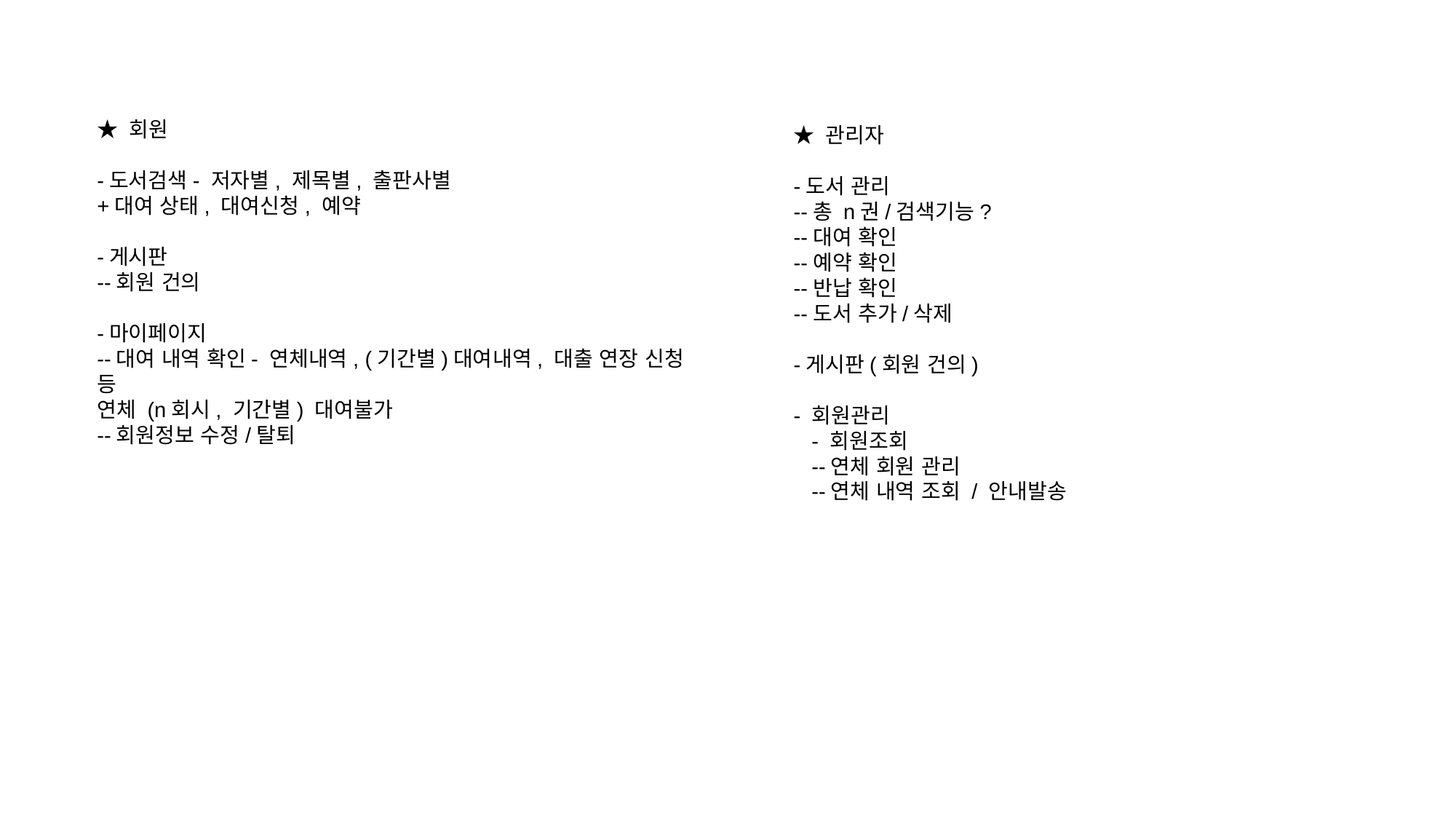

★ 회원

-도서검색- 저자별, 제목별, 출판사별
+대여 상태, 대여신청, 예약

-게시판
--회원 건의

-마이페이지
--대여 내역 확인- 연체내역, (기간별)대여내역, 대출 연장 신청 등
연체 (n회시, 기간별) 대여불가
--회원정보 수정/탈퇴

★ 관리자

-도서 관리
--총 n권/검색기능?
--대여 확인
--예약 확인
--반납 확인
--도서 추가/삭제

-게시판(회원 건의)

- 회원관리
   - 회원조회
   --연체 회원 관리
   --연체 내역 조회 / 안내발송